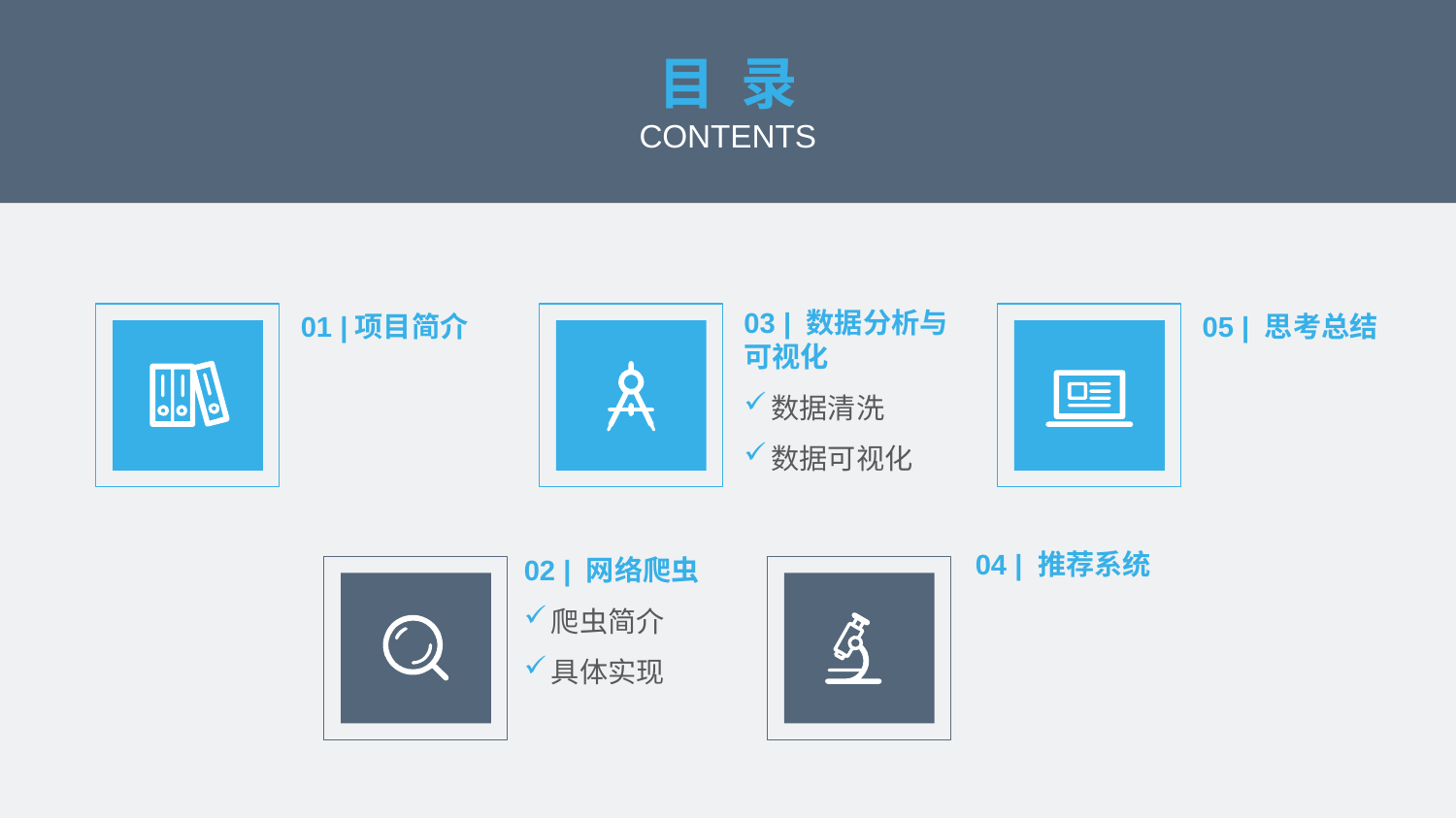

目  录
CONTENTS

03 | 数据分析与可视化
数据清洗
数据可视化
01 |项目简介
05 | 思考总结

04 | 推荐系统

02 | 网络爬虫
爬虫简介
具体实现